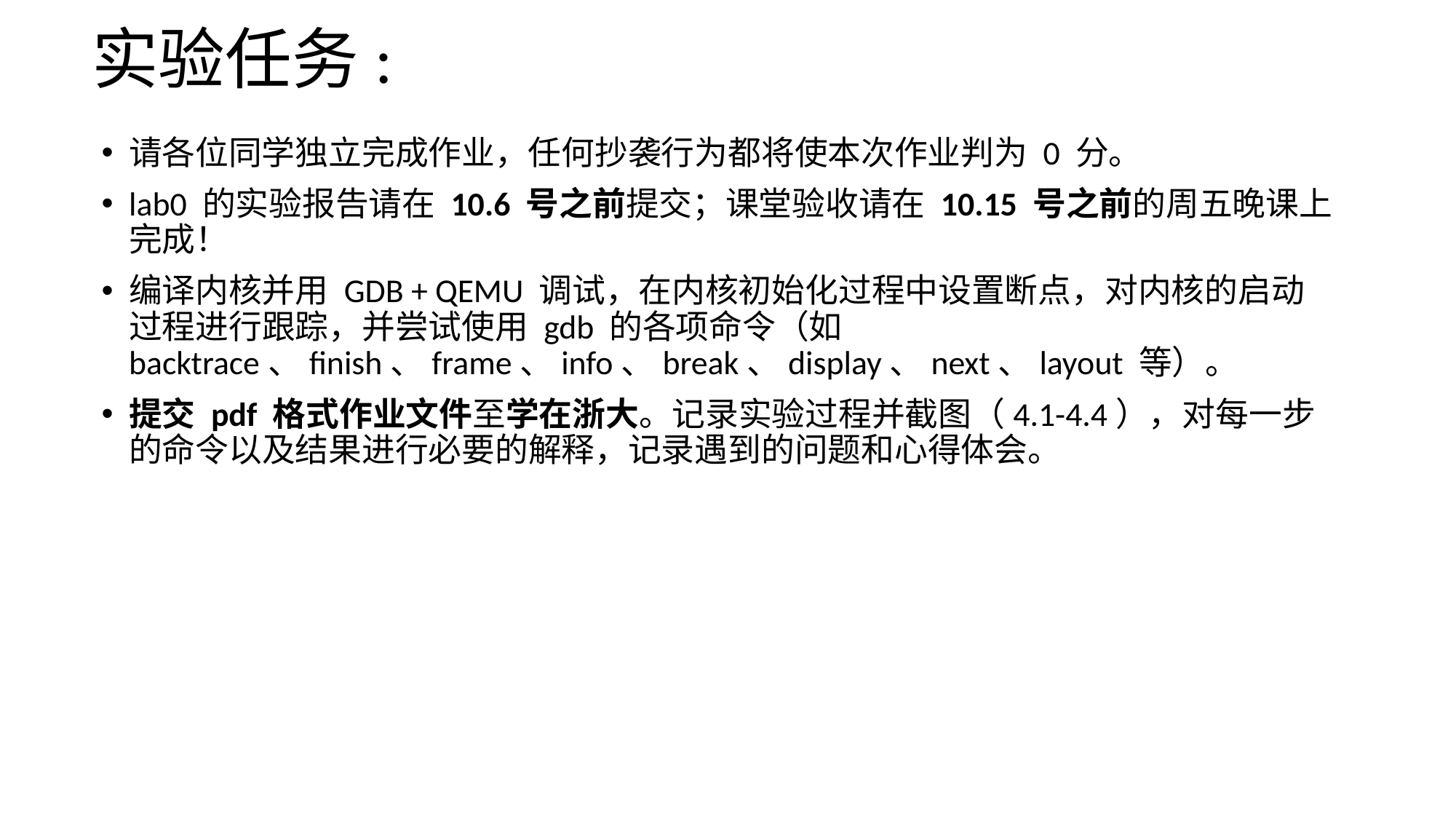

# 实验任务:
请各位同学独立完成作业，任何抄袭行为都将使本次作业判为 0 分。
lab0 的实验报告请在 10.6 号之前提交；课堂验收请在 10.15 号之前的周五晚课上完成！
编译内核并用 GDB + QEMU 调试，在内核初始化过程中设置断点，对内核的启动过程进行跟踪，并尝试使用 gdb 的各项命令（如 backtrace、finish、frame、info、break、display、next、layout 等）。
提交 pdf 格式作业文件至学在浙大。记录实验过程并截图（4.1-4.4），对每一步的命令以及结果进行必要的解释，记录遇到的问题和心得体会。